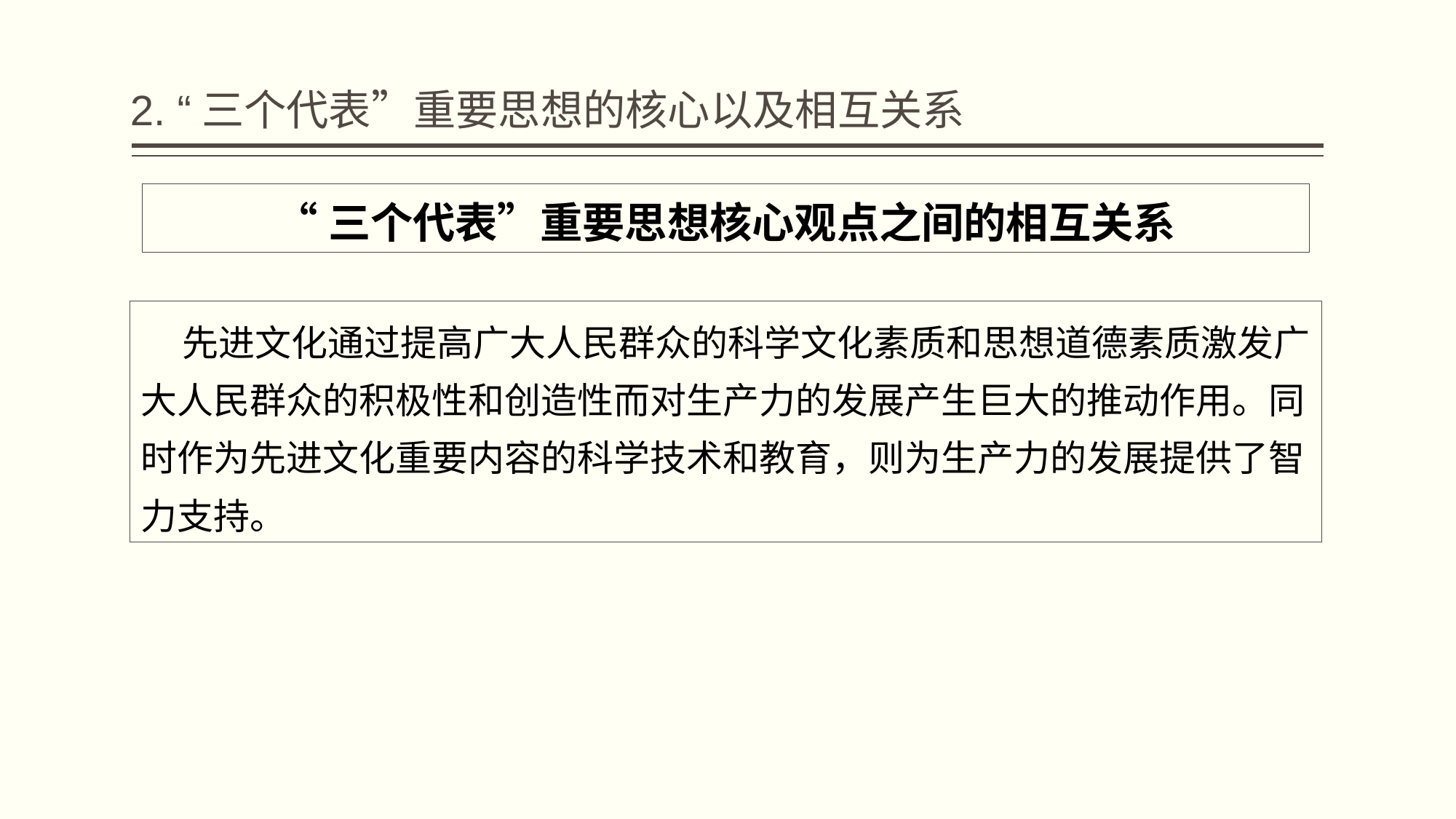

# 2. “三个代表”重要思想的核心以及相互关系
“三个代表”重要思想核心观点之间的相互关系
    先进文化通过提高广大人民群众的科学文化素质和思想道德素质激发广大人民群众的积极性和创造性而对生产力的发展产生巨大的推动作用。同时作为先进文化重要内容的科学技术和教育，则为生产力的发展提供了智力支持。